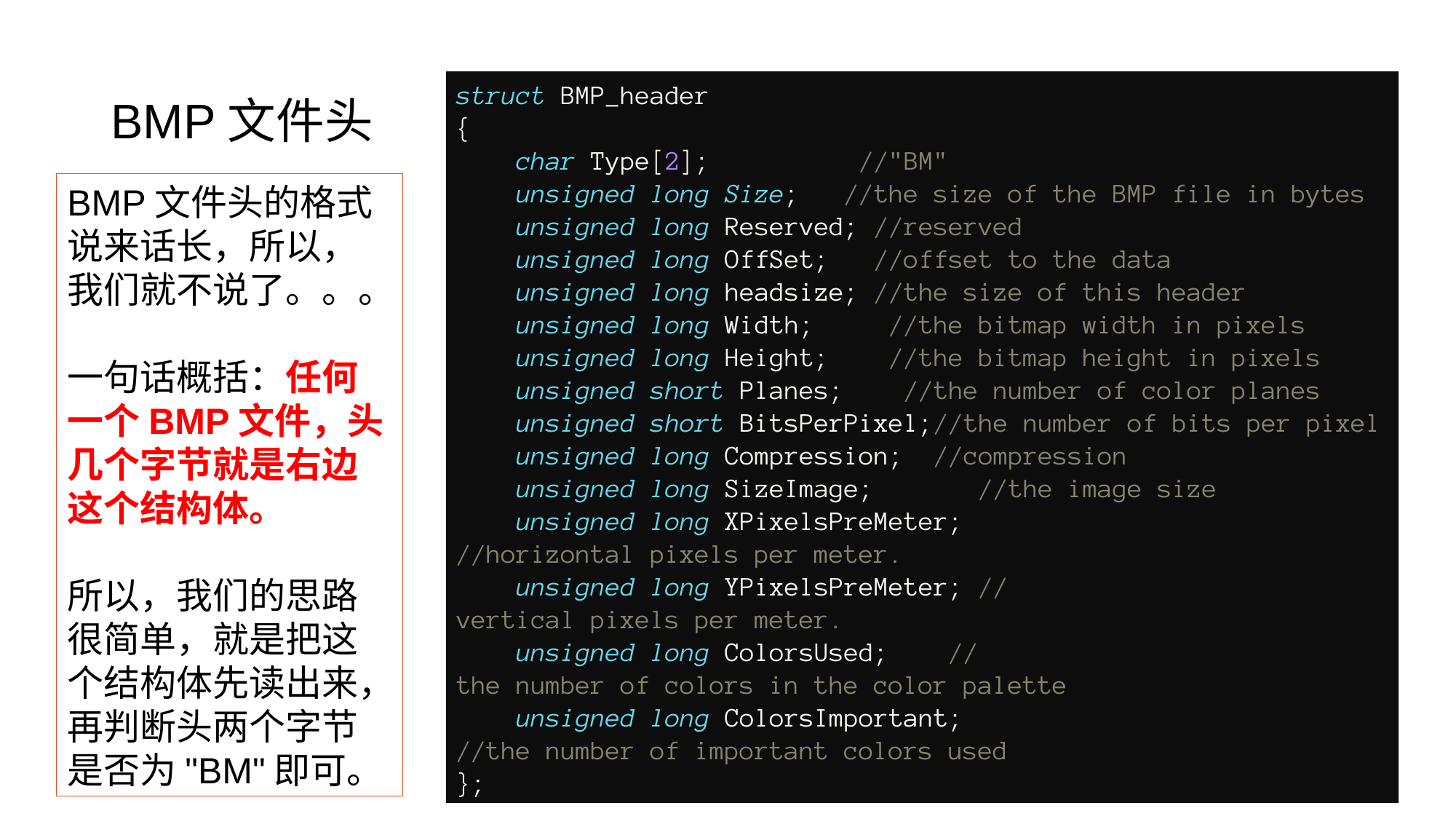

# BMP文件头
struct BMP_header
{
    char Type[2];          //"BM"
    unsigned long Size;   //the size of the BMP file in bytes
    unsigned long Reserved; //reserved
    unsigned long OffSet;   //offset to the data
    unsigned long headsize; //the size of this header
    unsigned long Width;     //the bitmap width in pixels
    unsigned long Height;    //the bitmap height in pixels
    unsigned short Planes;    //the number of color planes
    unsigned short BitsPerPixel;//the number of bits per pixel
    unsigned long Compression;  //compression
    unsigned long SizeImage;       //the image size
    unsigned long XPixelsPreMeter;  //horizontal pixels per meter.
    unsigned long YPixelsPreMeter; //vertical pixels per meter.
    unsigned long ColorsUsed;    //the number of colors in the color palette
    unsigned long ColorsImportant;  //the number of important colors used
};
BMP文件头的格式说来话长，所以，我们就不说了。。。

一句话概括：任何一个BMP文件，头几个字节就是右边这个结构体。

所以，我们的思路很简单，就是把这个结构体先读出来，再判断头两个字节是否为"BM"即可。